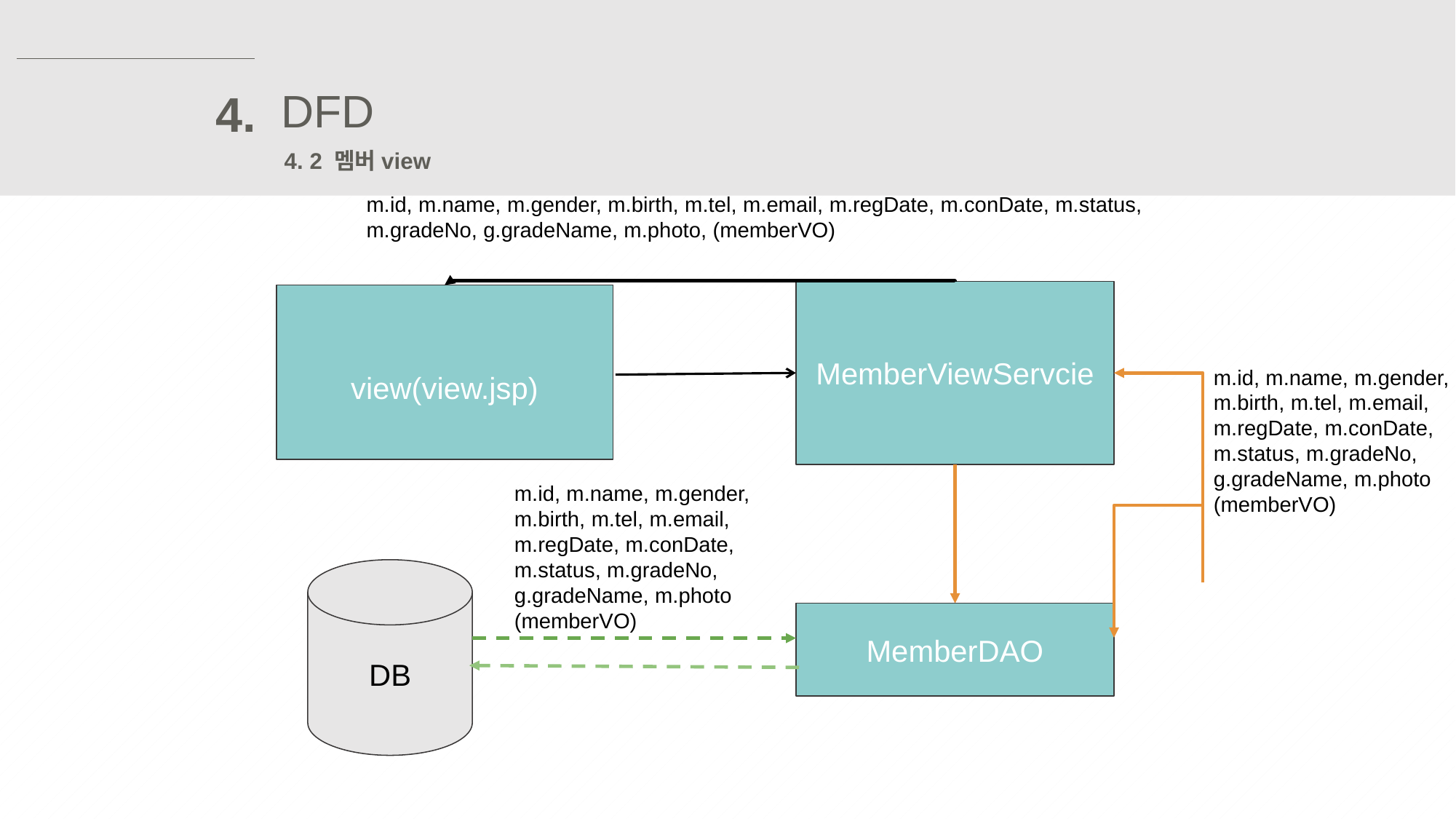

DFD
4.
4. 2 멤버view

m.id, m.name, m.gender, m.birth, m.tel, m.email, m.regDate, m.conDate, m.status, m.gradeNo, g.gradeName, m.photo, (memberVO)

MemberViewServcie

view(view.jsp)
m.id, m.name, m.gender,
m.birth, m.tel, m.email,
m.regDate, m.conDate,
m.status, m.gradeNo,
g.gradeName, m.photo
(memberVO)
m.id, m.name, m.gender,
m.birth, m.tel, m.email,
m.regDate, m.conDate,
m.status, m.gradeNo,
g.gradeName, m.photo
(memberVO)
DB

MemberDAO